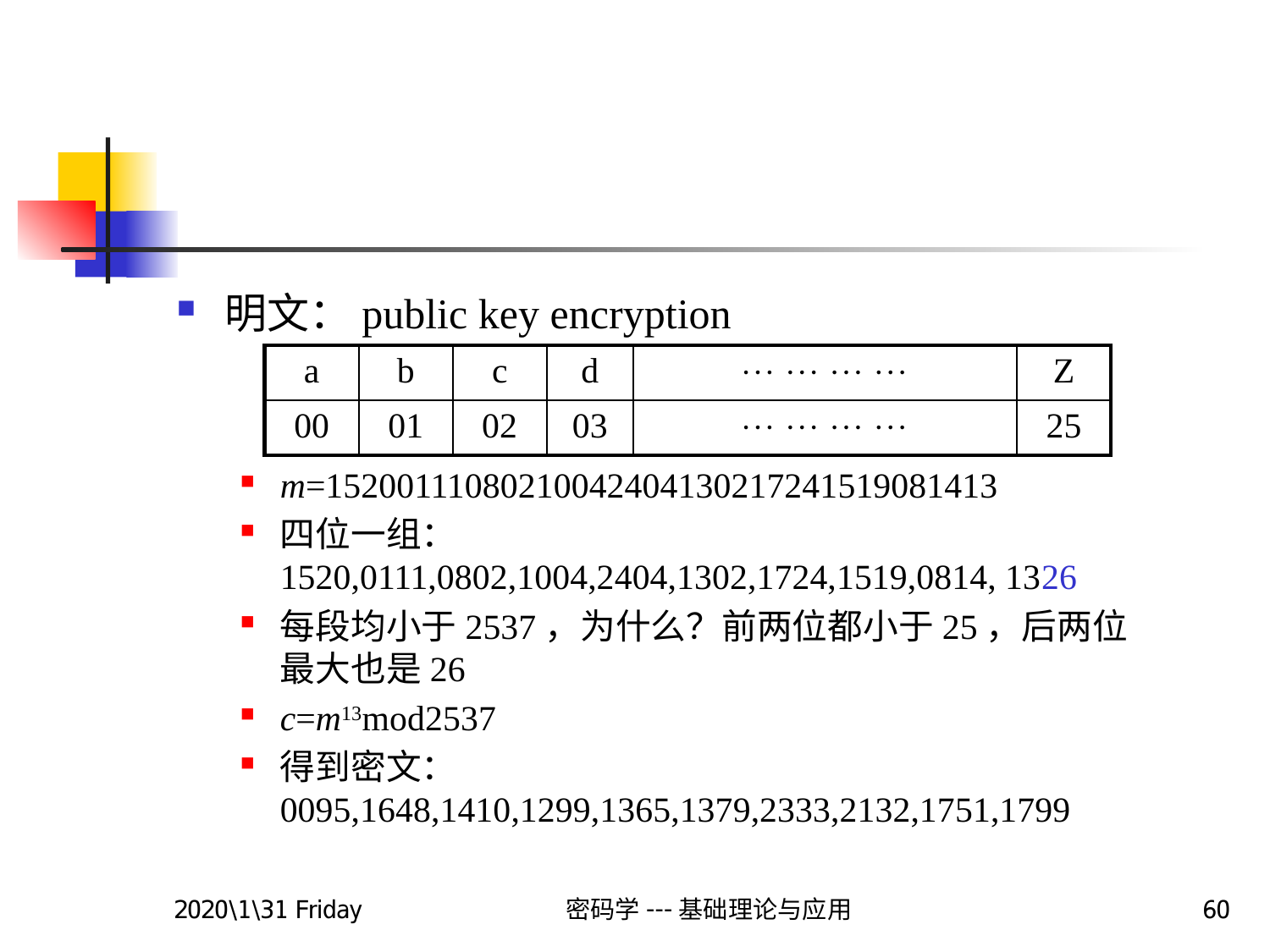

#
明文：public key encryption

m=15200111080210042404130217241519081413
四位一组：1520,0111,0802,1004,2404,1302,1724,1519,0814, 1326
每段均小于2537，为什么？前两位都小于25，后两位最大也是26
c=m13mod2537
得到密文：0095,1648,1410,1299,1365,1379,2333,2132,1751,1799
| a | b | c | d | … … … … | Z |
| --- | --- | --- | --- | --- | --- |
| 00 | 01 | 02 | 03 | … … … … | 25 |
2020\1\31 Friday
密码学---基础理论与应用
60